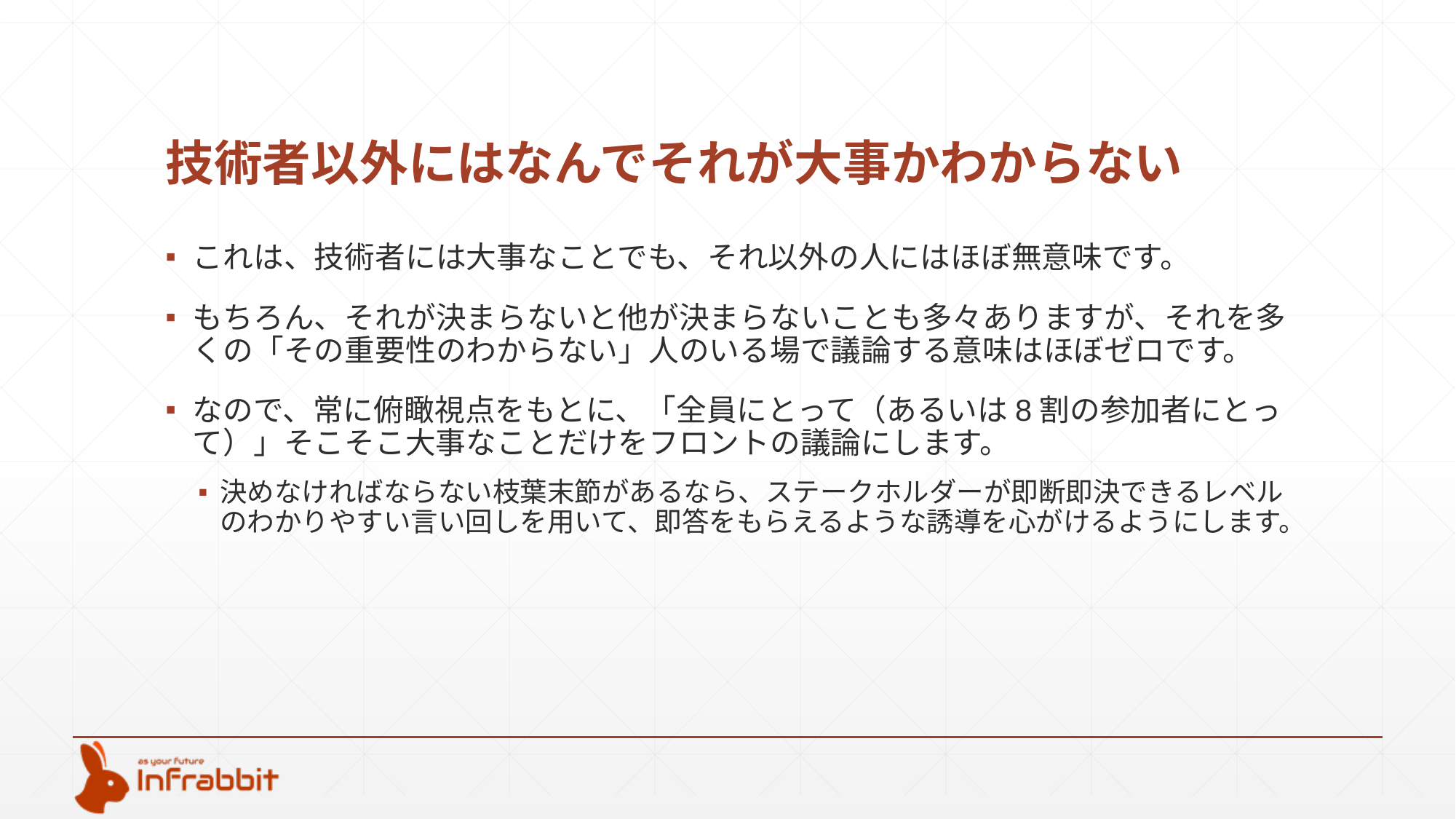

# 技術者以外にはなんでそれが大事かわからない
これは、技術者には大事なことでも、それ以外の人にはほぼ無意味です。
もちろん、それが決まらないと他が決まらないことも多々ありますが、それを多くの「その重要性のわからない」人のいる場で議論する意味はほぼゼロです。
なので、常に俯瞰視点をもとに、「全員にとって（あるいは8割の参加者にとって）」そこそこ大事なことだけをフロントの議論にします。
決めなければならない枝葉末節があるなら、ステークホルダーが即断即決できるレベルのわかりやすい言い回しを用いて、即答をもらえるような誘導を心がけるようにします。